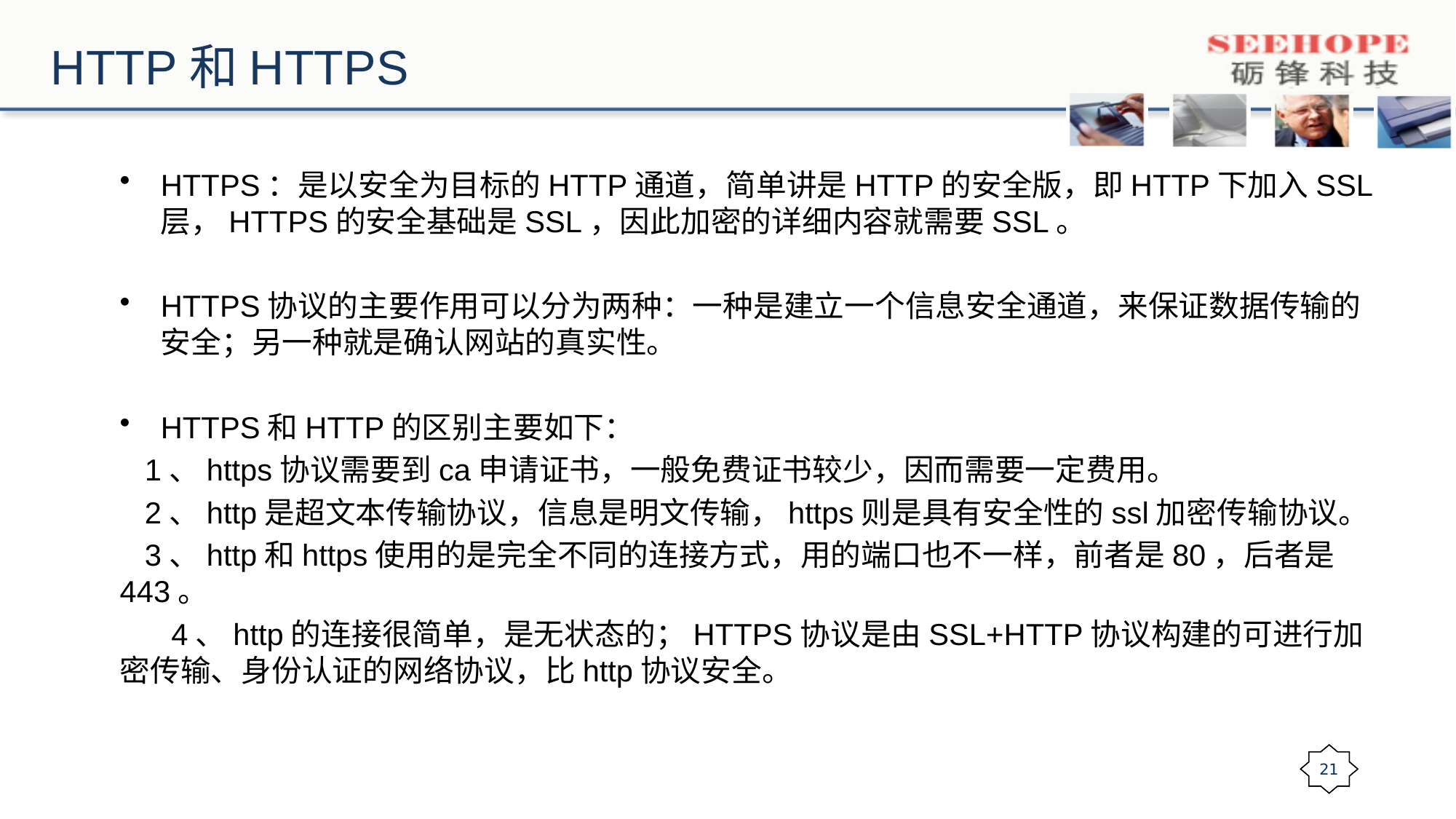

# HTTP和HTTPS
HTTPS：是以安全为目标的HTTP通道，简单讲是HTTP的安全版，即HTTP下加入SSL层，HTTPS的安全基础是SSL，因此加密的详细内容就需要SSL。

HTTPS协议的主要作用可以分为两种：一种是建立一个信息安全通道，来保证数据传输的安全；另一种就是确认网站的真实性。

HTTPS和HTTP的区别主要如下：
   1、https协议需要到ca申请证书，一般免费证书较少，因而需要一定费用。
   2、http是超文本传输协议，信息是明文传输，https则是具有安全性的ssl加密传输协议。
   3、http和https使用的是完全不同的连接方式，用的端口也不一样，前者是80，后者是443。
 　4、http的连接很简单，是无状态的；HTTPS协议是由SSL+HTTP协议构建的可进行加密传输、身份认证的网络协议，比http协议安全。